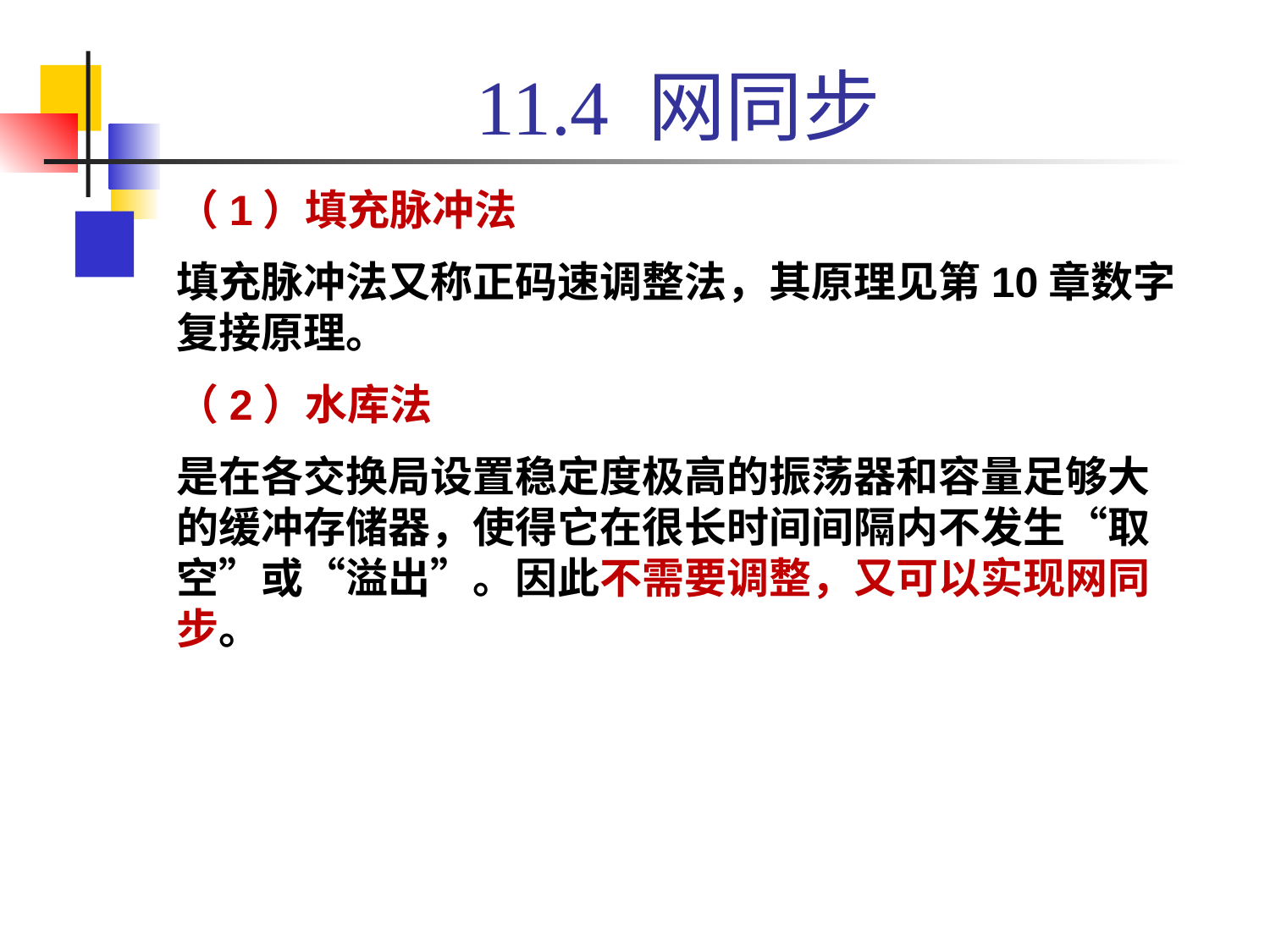

11.4 网同步
（1）填充脉冲法
填充脉冲法又称正码速调整法，其原理见第10章数字复接原理。
（2）水库法
是在各交换局设置稳定度极高的振荡器和容量足够大的缓冲存储器，使得它在很长时间间隔内不发生“取空”或“溢出”。因此不需要调整，又可以实现网同步。